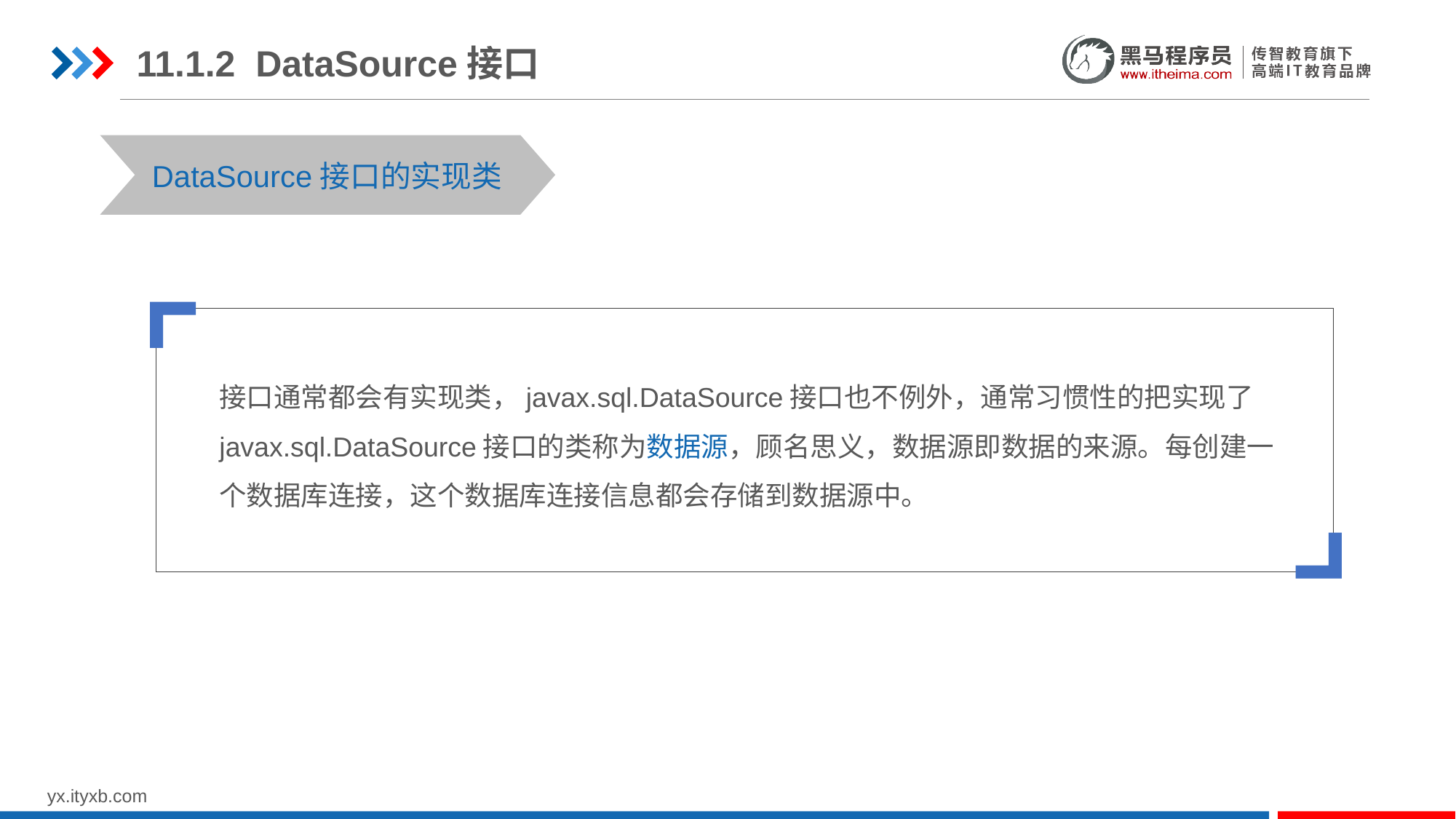

11.1.2  DataSource接口

STEP  01
STEP  03
DataSource接口的实现类

接口通常都会有实现类，javax.sql.DataSource接口也不例外，通常习惯性的把实现了javax.sql.DataSource接口的类称为数据源，顾名思义，数据源即数据的来源。每创建一个数据库连接，这个数据库连接信息都会存储到数据源中。